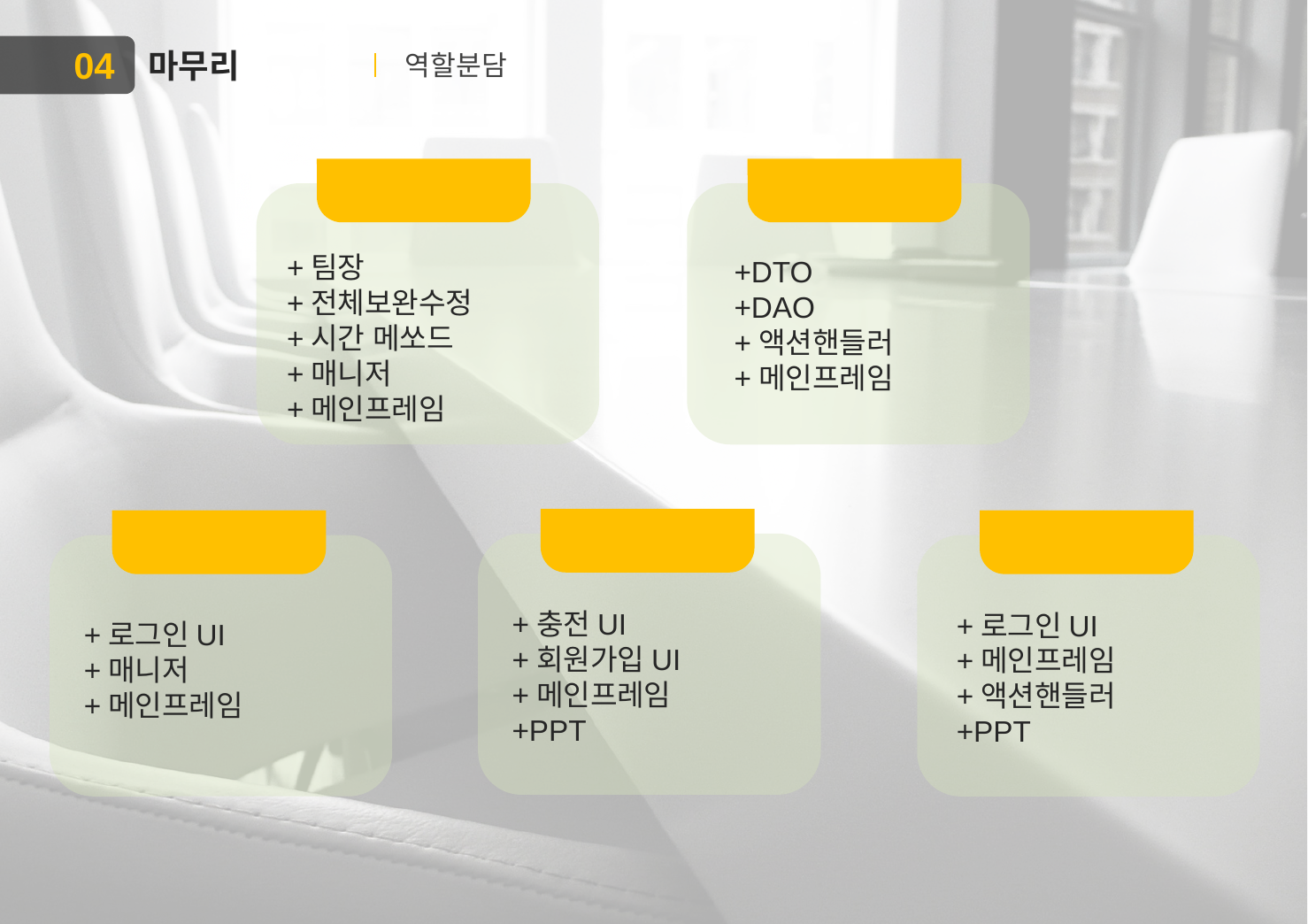

04
마무리
역할분담

한 솔
성 민

+팀장
+전체보완수정
+시간 메쏘드
+매니저
+메인프레임
+DTO
+DAO
+액션핸들러
+메인프레임

 혜 민
충 만
 재 형

+충전UI
+회원가입UI
+메인프레임+PPT

+로그인UI
+메인프레임
+액션핸들러
+PPT
+로그인UI
+매니저
+메인프레임
09